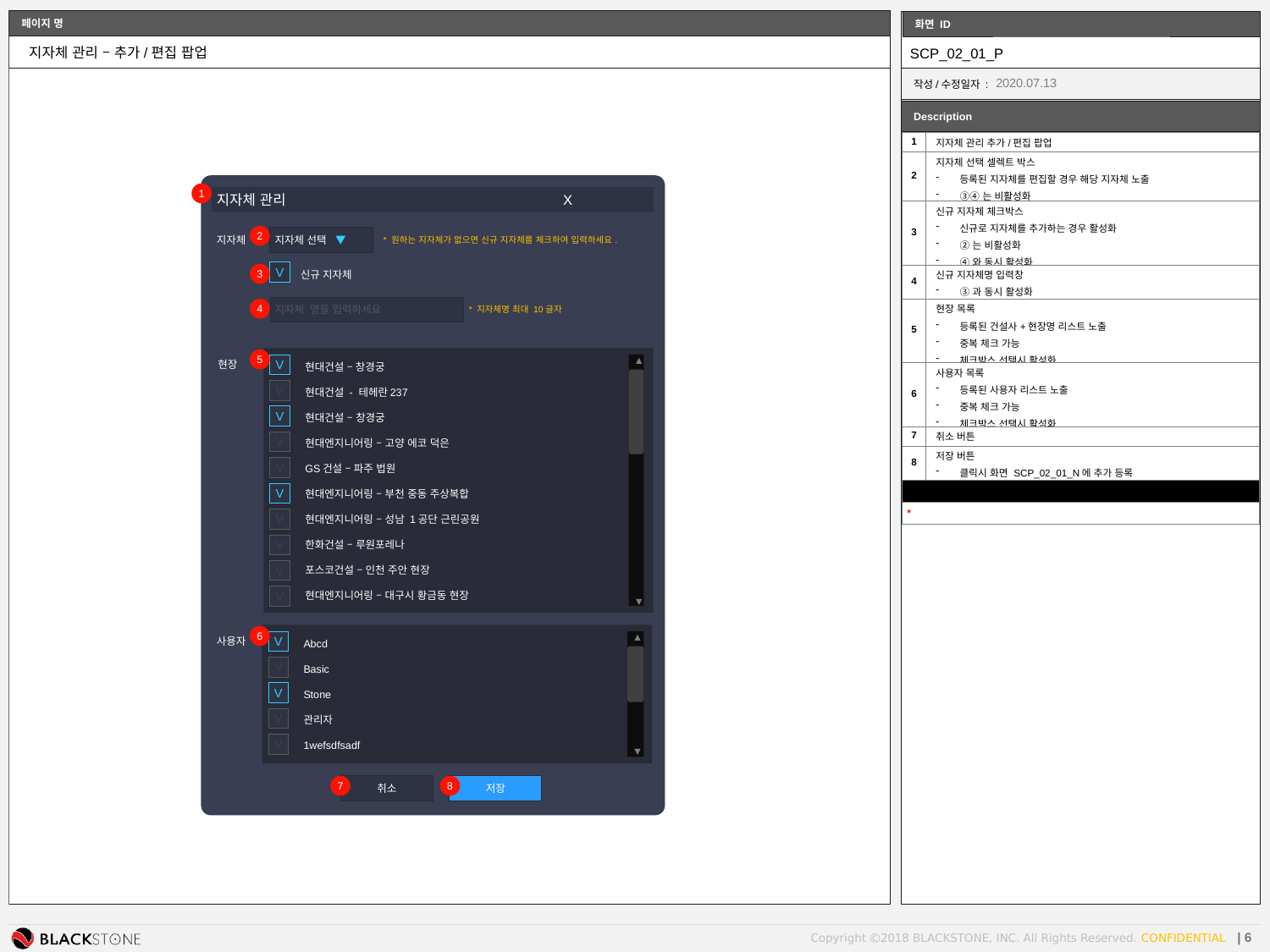

지자체 관리 – 추가/편집 팝업
SCP_02_01_P
2020.07.13
| 1 | 지자체 관리 추가/편집 팝업 |
| --- | --- |
| 2 | 지자체 선택 셀렉트 박스 등록된 지자체를 편집할 경우 해당 지자체 노출 ③④는 비활성화 |
| 3 | 신규 지자체 체크박스 신규로 지자체를 추가하는 경우 활성화 ②는 비활성화 ④와 동시 활성화 |
| 4 | 신규 지자체명 입력창 ③과 동시 활성화 |
| 5 | 현장 목록 등록된 건설사+현장명 리스트 노출 중복 체크 가능 체크박스 선택시 활성화 |
| 6 | 사용자 목록 등록된 사용자 리스트 노출 중복 체크 가능 체크박스 선택시 활성화 |
| 7 | 취소 버튼 |
| 8 | 저장 버튼 클릭시 화면 SCP\_02\_01\_N에 추가 등록 |
|  |  |
| \* |  |

지자체 관리                                                                    X
지자체
지자체 선택   ▼
* 원하는 지자체가 없으면 신규 지자체를 체크하여 입력하세요.
V
신규 지자체
지자체  명을 입력하세요
* 지자체명 최대 10글자

현장
V
▲

▼
현대건설 – 창경궁

현대건설 - 테헤란237

현대건설 – 창경궁

현대엔지니어링 – 고양 에코 덕은

GS건설 – 파주 법원

현대엔지니어링 – 부천 중동 주상복합

현대엔지니어링 – 성남 1공단 근린공원

한화건설 – 루원포레나

포스코건설 – 인천 주안 현장

현대엔지니어링 – 대구시 황금동 현장

V
V
V
V
V
V
V
V
V

사용자
V
▲

▼
Abcd

Basic

Stone

관리자

1wefsdfsadf

V
V
V
V
취소
저장
1
2
3
4
5
6
7
8